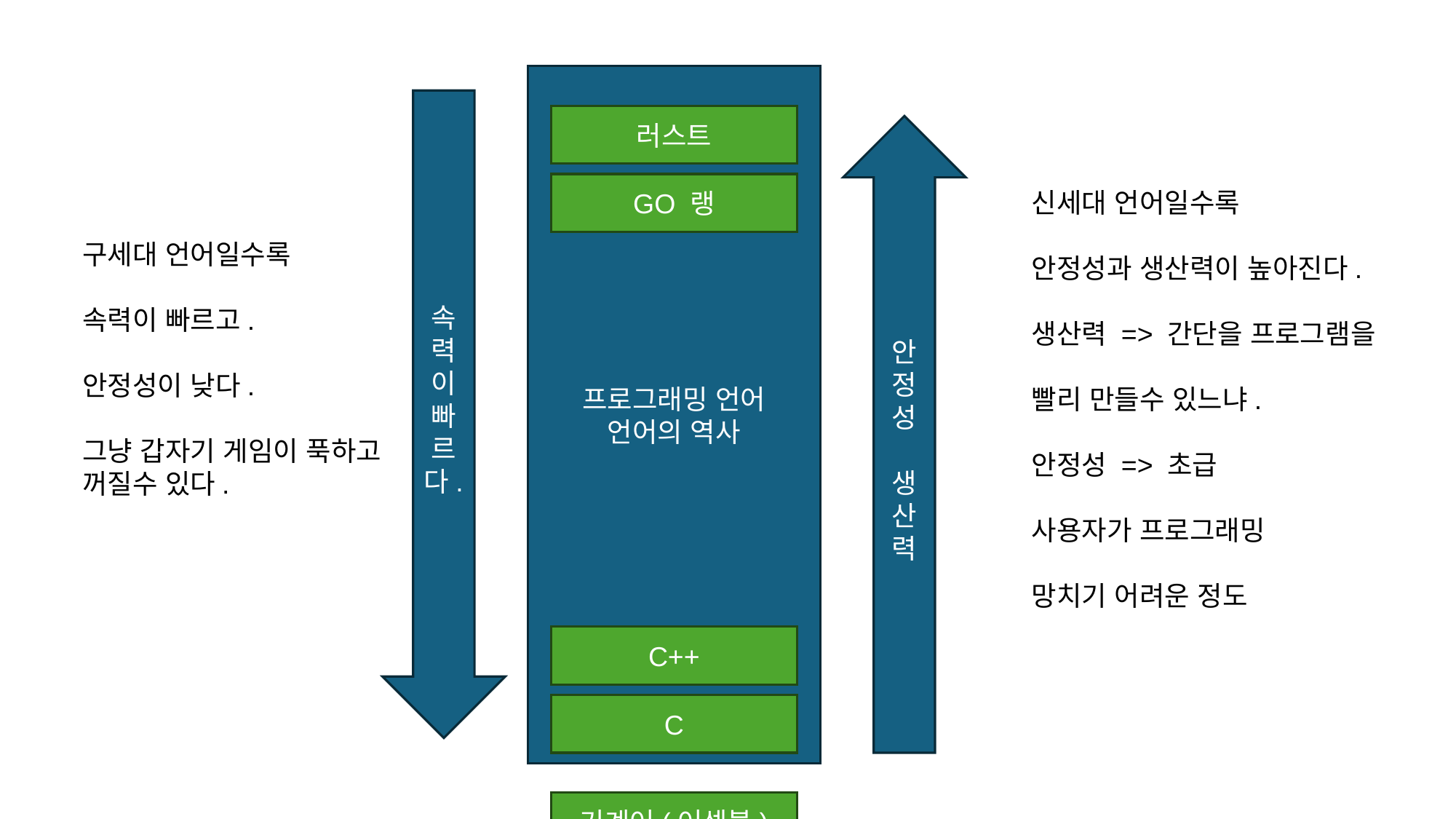

프로그래밍 언어
언어의 역사
속력이빠르다.
러스트
안정성

생산력
GO 랭
신세대 언어일수록

안정성과 생산력이 높아진다.

생산력 => 간단을 프로그램을

빨리 만들수 있느냐.

안정성 => 초급

사용자가 프로그래밍

망치기 어려운 정도
구세대 언어일수록

속력이 빠르고.

안정성이 낮다.

그냥 갑자기 게임이 푹하고
꺼질수 있다.
C++
C
기계어(어셈블)